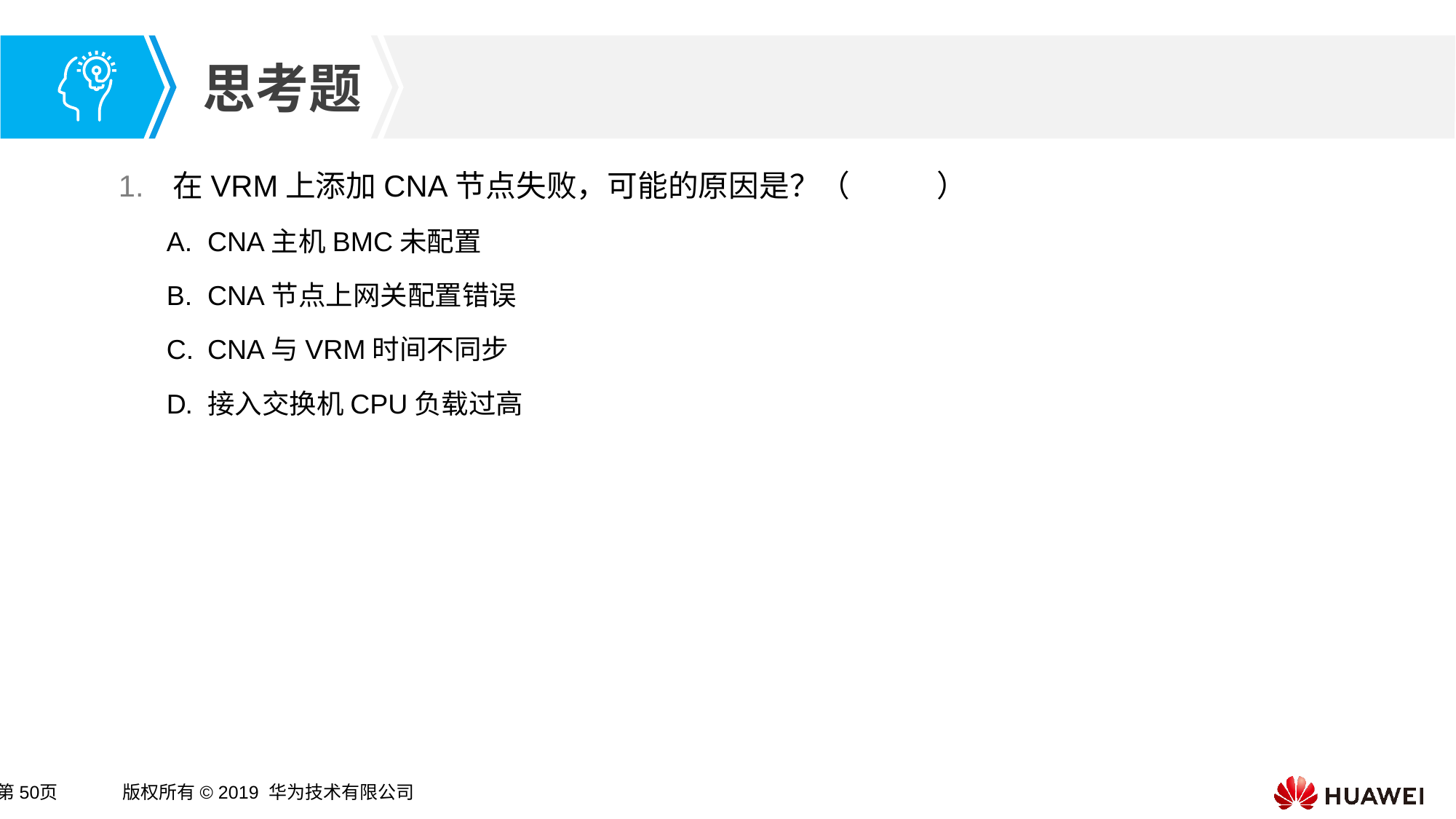

在VRM上添加CNA节点失败，可能的原因是？（	）
CNA主机BMC未配置
CNA节点上网关配置错误
CNA与VRM时间不同步
接入交换机CPU负载过高